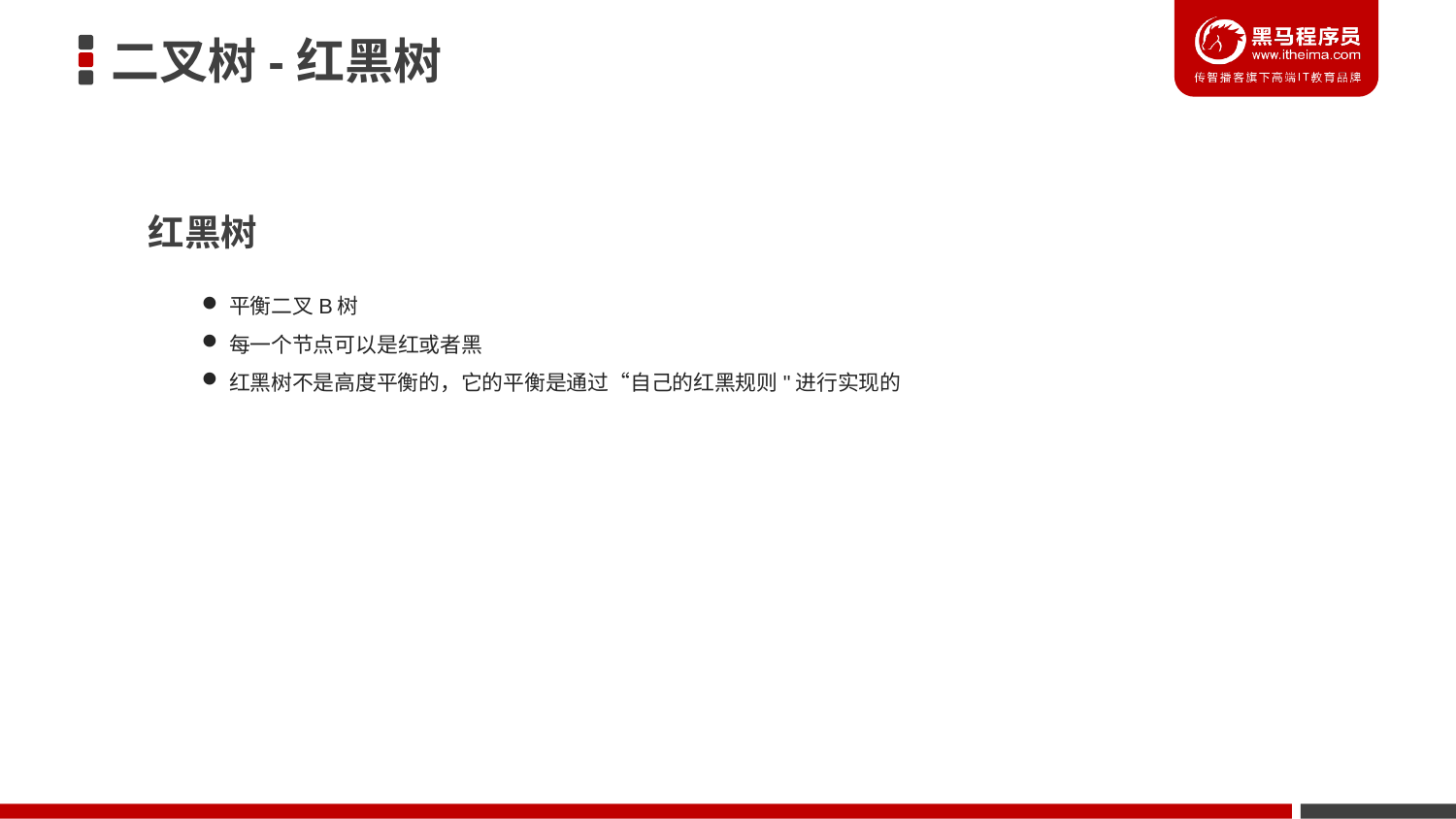

二叉树-红黑树
红黑树
平衡二叉B树
每一个节点可以是红或者黑
红黑树不是高度平衡的，它的平衡是通过“自己的红黑规则"进行实现的